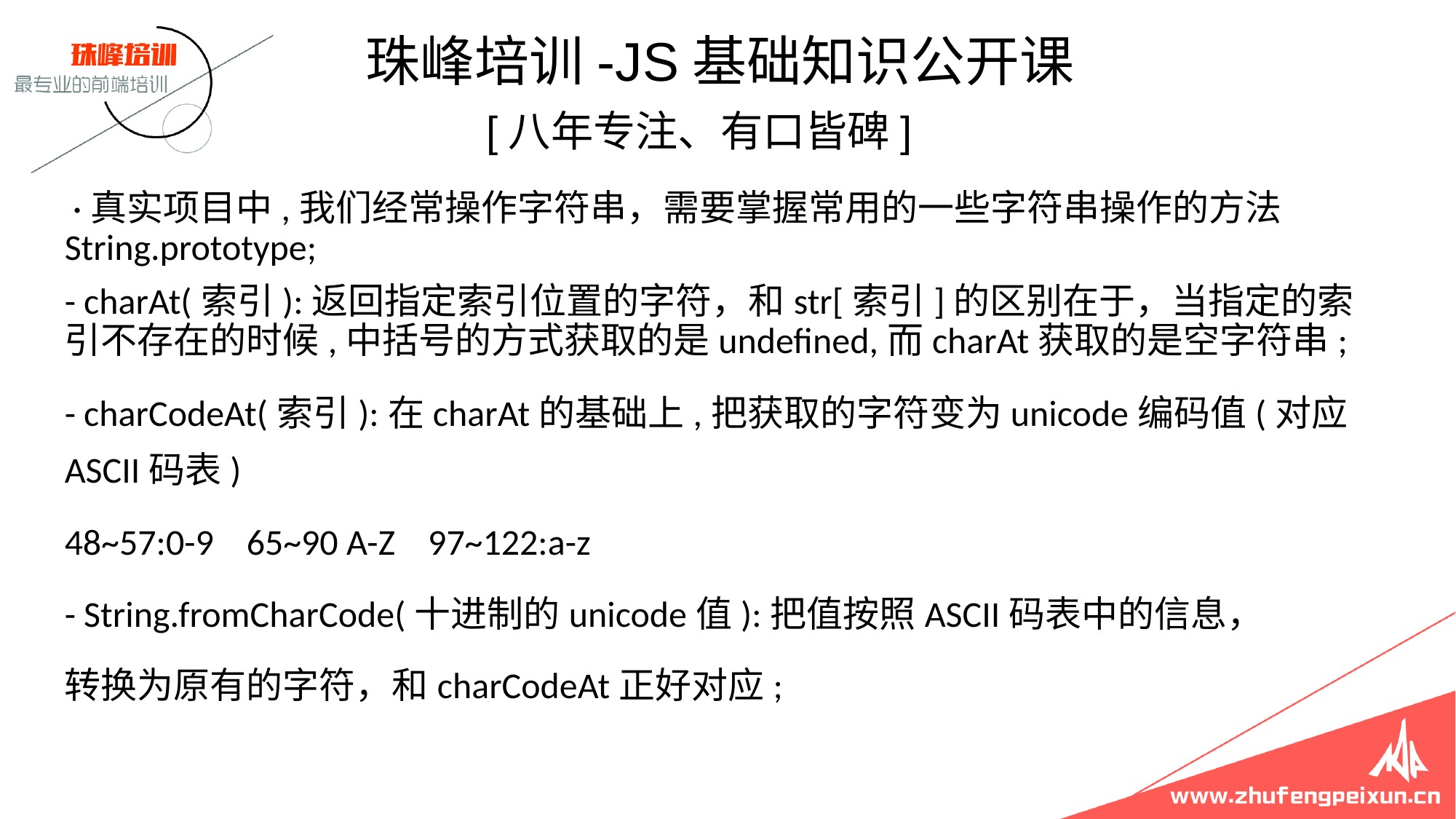

珠峰培训-JS基础知识公开课
        [八年专注、有口皆碑]
 ·真实项目中,我们经常操作字符串，需要掌握常用的一些字符串操作的方法 String.prototype;
- charAt(索引):返回指定索引位置的字符，和str[索引]的区别在于，当指定的索引不存在的时候,中括号的方式获取的是undefined,而charAt获取的是空字符串;
- charCodeAt(索引):在charAt的基础上,把获取的字符变为unicode编码值(对应ASCII码表)
48~57:0-9    65~90 A-Z    97~122:a-z
- String.fromCharCode(十进制的unicode值):把值按照ASCII码表中的信息，
转换为原有的字符，和charCodeAt正好对应;